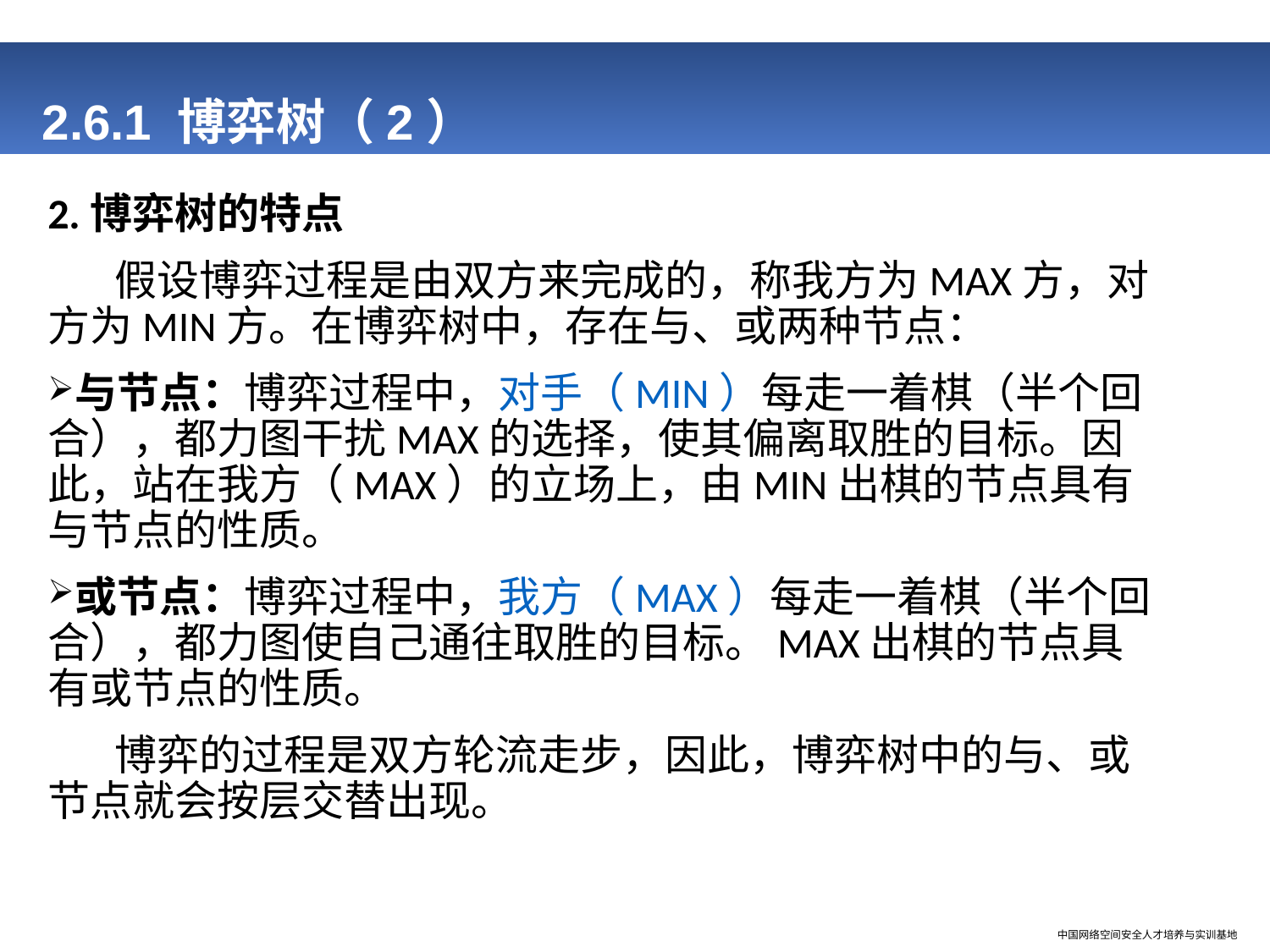

# 2.6.1 博弈树（2）
2.博弈树的特点
      假设博弈过程是由双方来完成的，称我方为MAX方，对方为MIN方。在博弈树中，存在与、或两种节点：
与节点：博弈过程中，对手（MIN）每走一着棋（半个回合），都力图干扰MAX的选择，使其偏离取胜的目标。因此，站在我方（MAX）的立场上，由MIN出棋的节点具有与节点的性质。
或节点：博弈过程中，我方（MAX）每走一着棋（半个回合），都力图使自己通往取胜的目标。MAX出棋的节点具有或节点的性质。
      博弈的过程是双方轮流走步，因此，博弈树中的与、或节点就会按层交替出现。